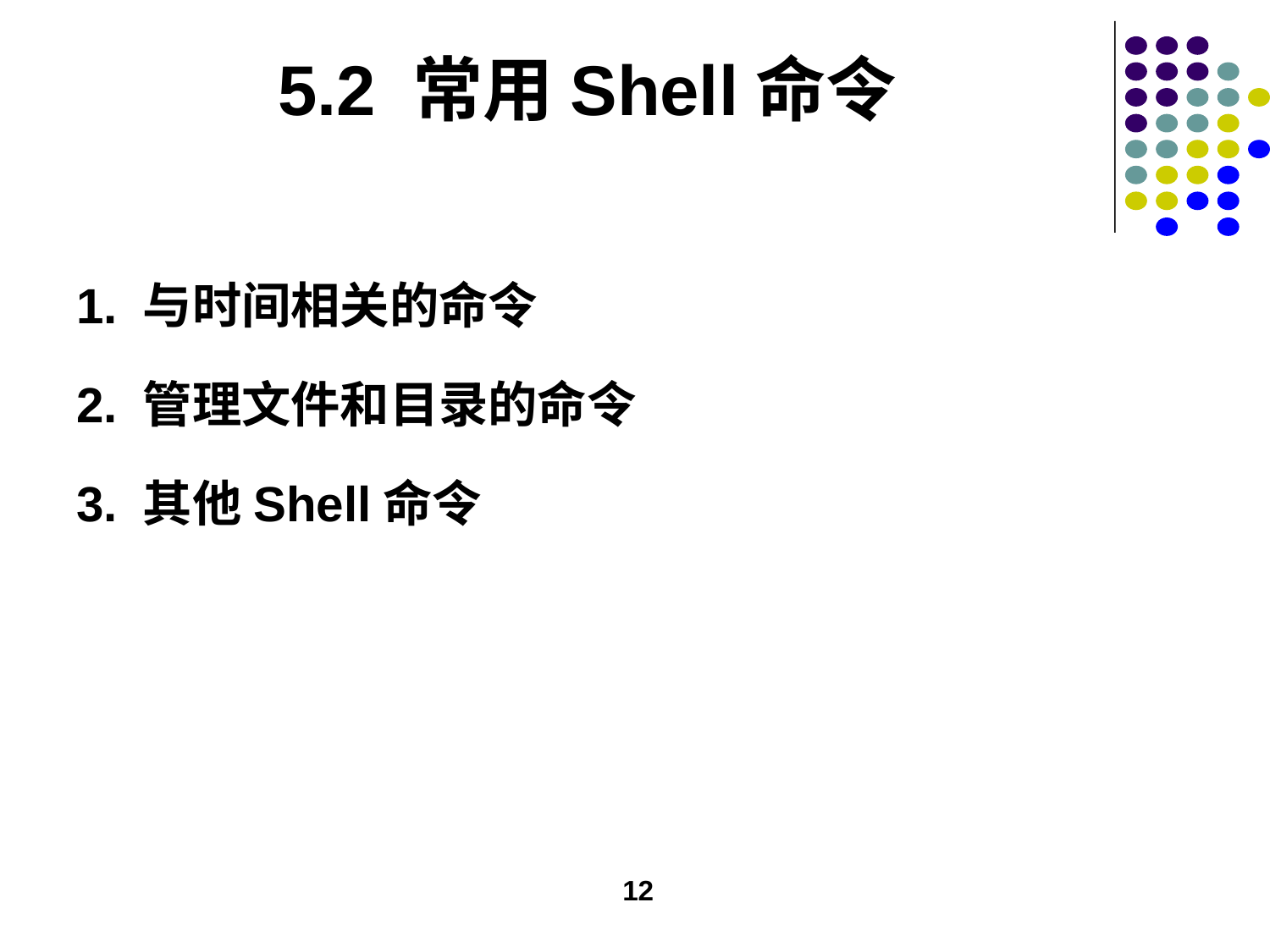

# 5.2 常用Shell命令
1. 与时间相关的命令
2. 管理文件和目录的命令
3. 其他Shell命令
12